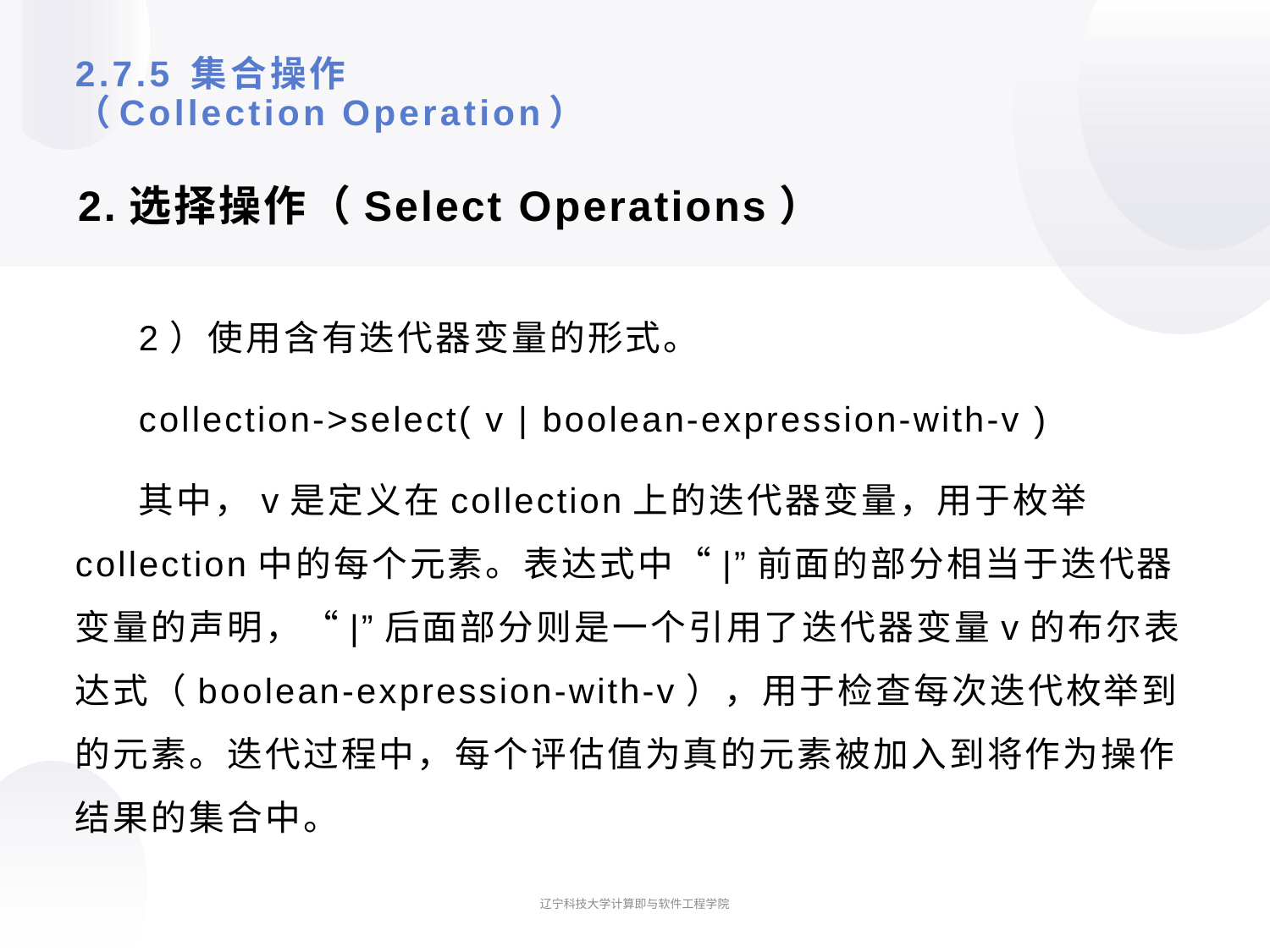

# 2.7.5 集合操作 （Collection Operation）
2.选择操作（Select Operations）

2）使用含有迭代器变量的形式。
collection->select( v | boolean-expression-with-v )
其中，v是定义在collection上的迭代器变量，用于枚举collection中的每个元素。表达式中“|”前面的部分相当于迭代器变量的声明，“|”后面部分则是一个引用了迭代器变量v的布尔表达式（boolean-expression-with-v），用于检查每次迭代枚举到的元素。迭代过程中，每个评估值为真的元素被加入到将作为操作结果的集合中。

辽宁科技大学计算即与软件工程学院
155